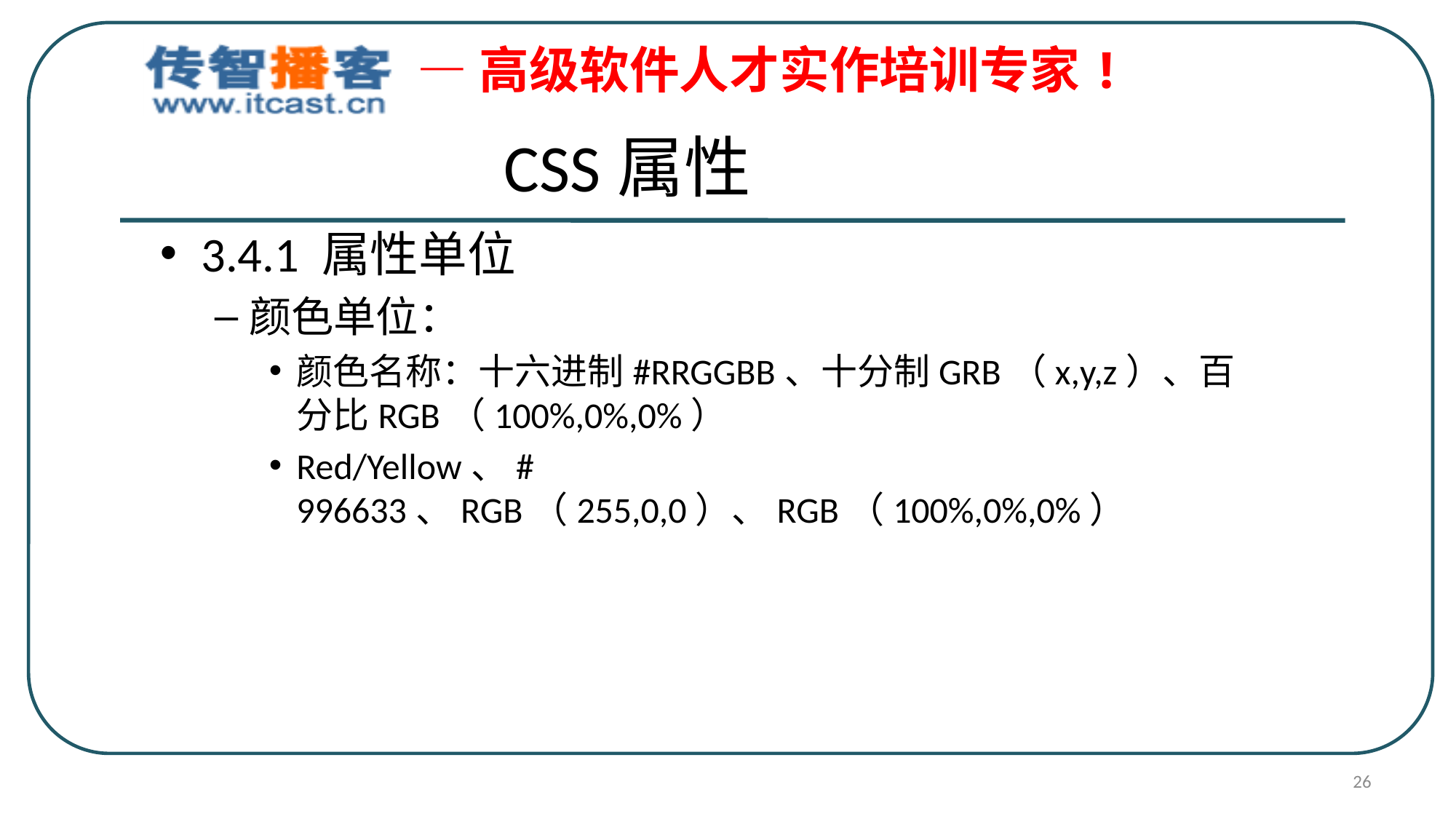

CSS属性
3.4.1 属性单位
颜色单位：
颜色名称：十六进制#RRGGBB、十分制GRB（x,y,z）、百分比RGB（100%,0%,0%）
Red/Yellow、# 996633、RGB（255,0,0）、RGB（100%,0%,0%）
26